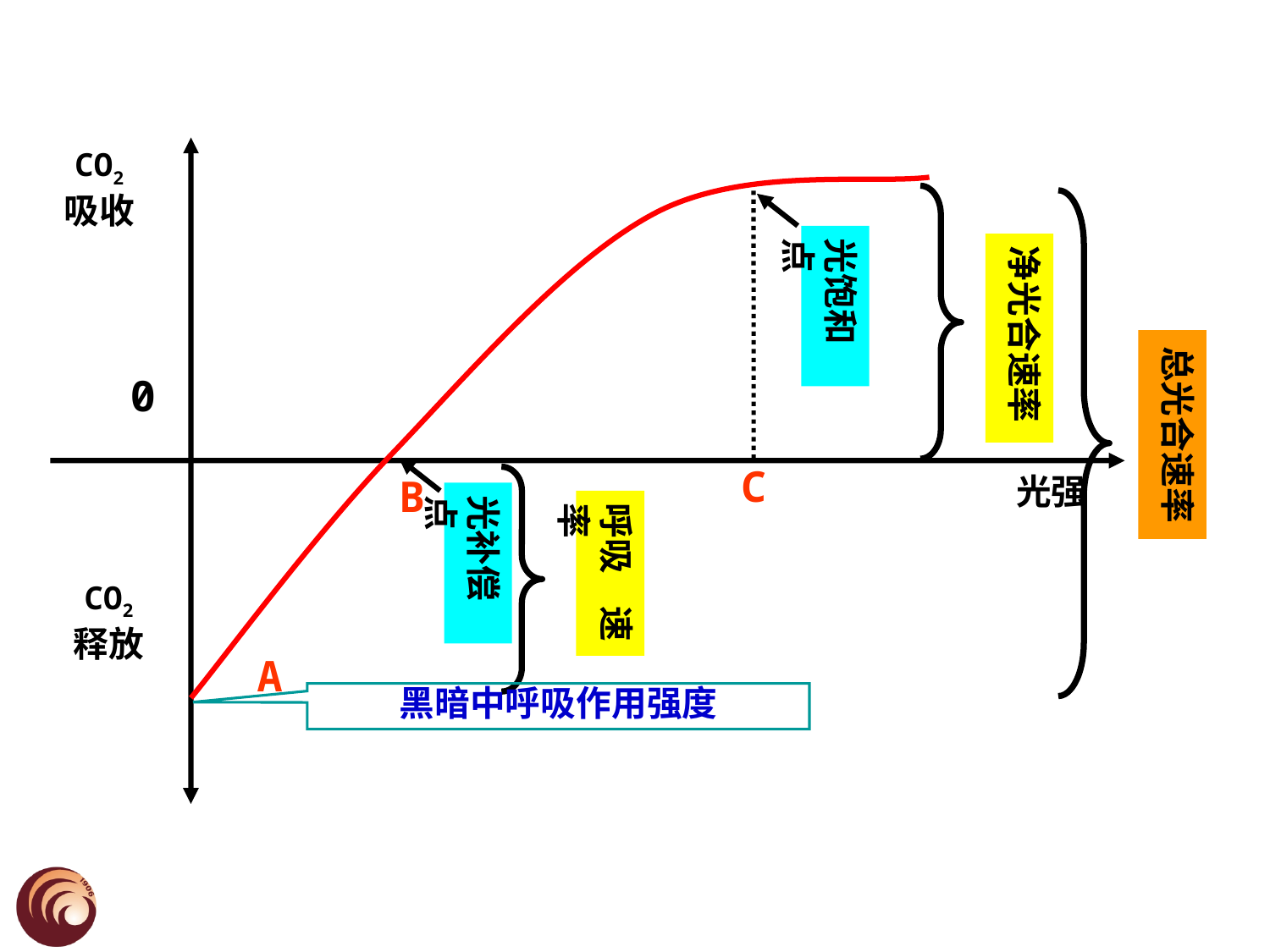

CO2
吸收

0
C

光强
B
CO2
释放
A

净光合速率

总光合速率

光饱和点

呼吸    速率
光补偿点
黑暗中呼吸作用强度